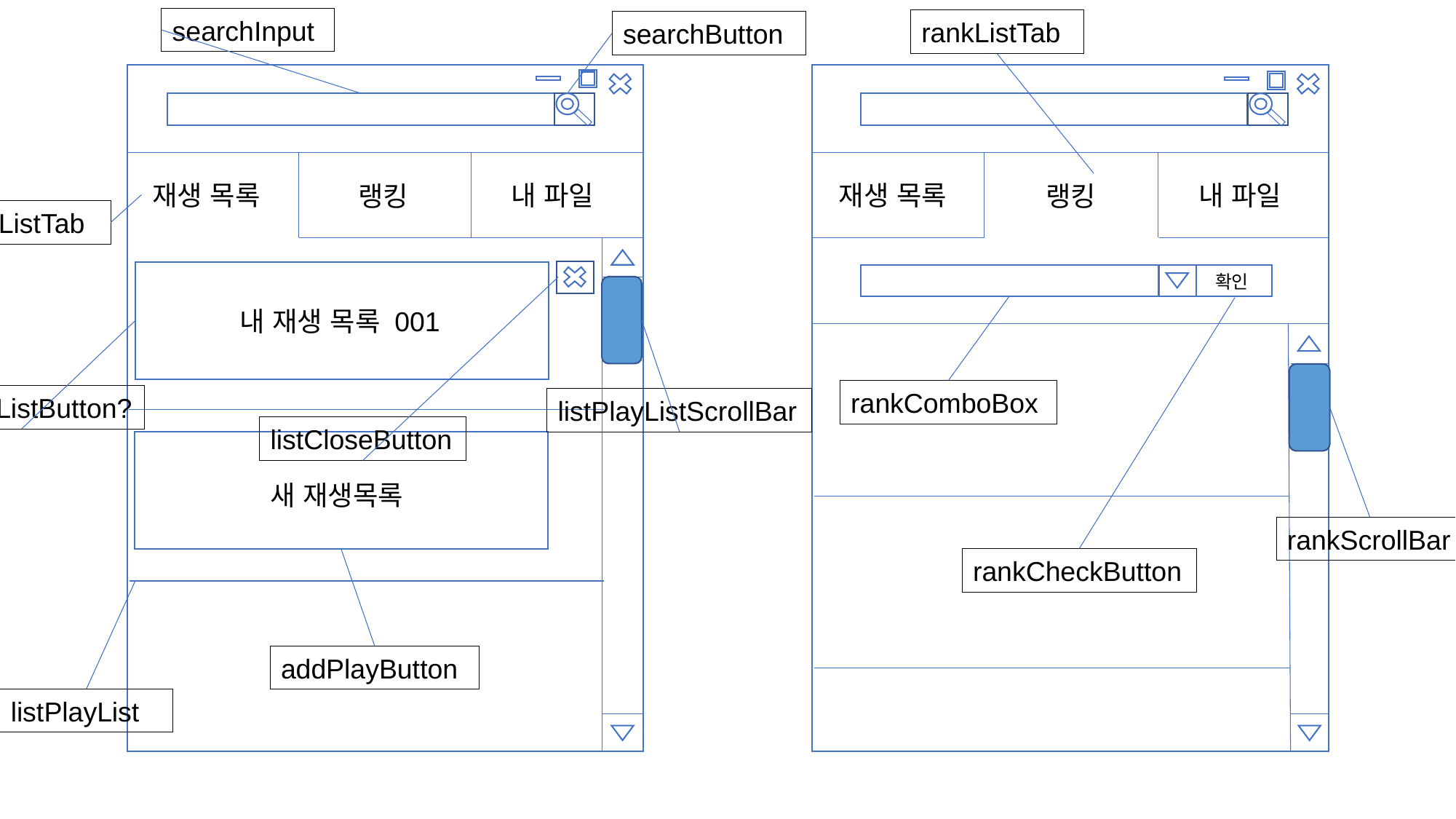

searchInput
rankListTab
searchButton

내 파일
재생 목록
내 파일
재생 목록
랭킹
랭킹
playListTab

확인

내 재생 목록 001

rankComboBox
listPlayListButton?
listPlayListScrollBar
listCloseButton

새 재생목록
rankScrollBar
rankCheckButton
addPlayButton
listPlayList